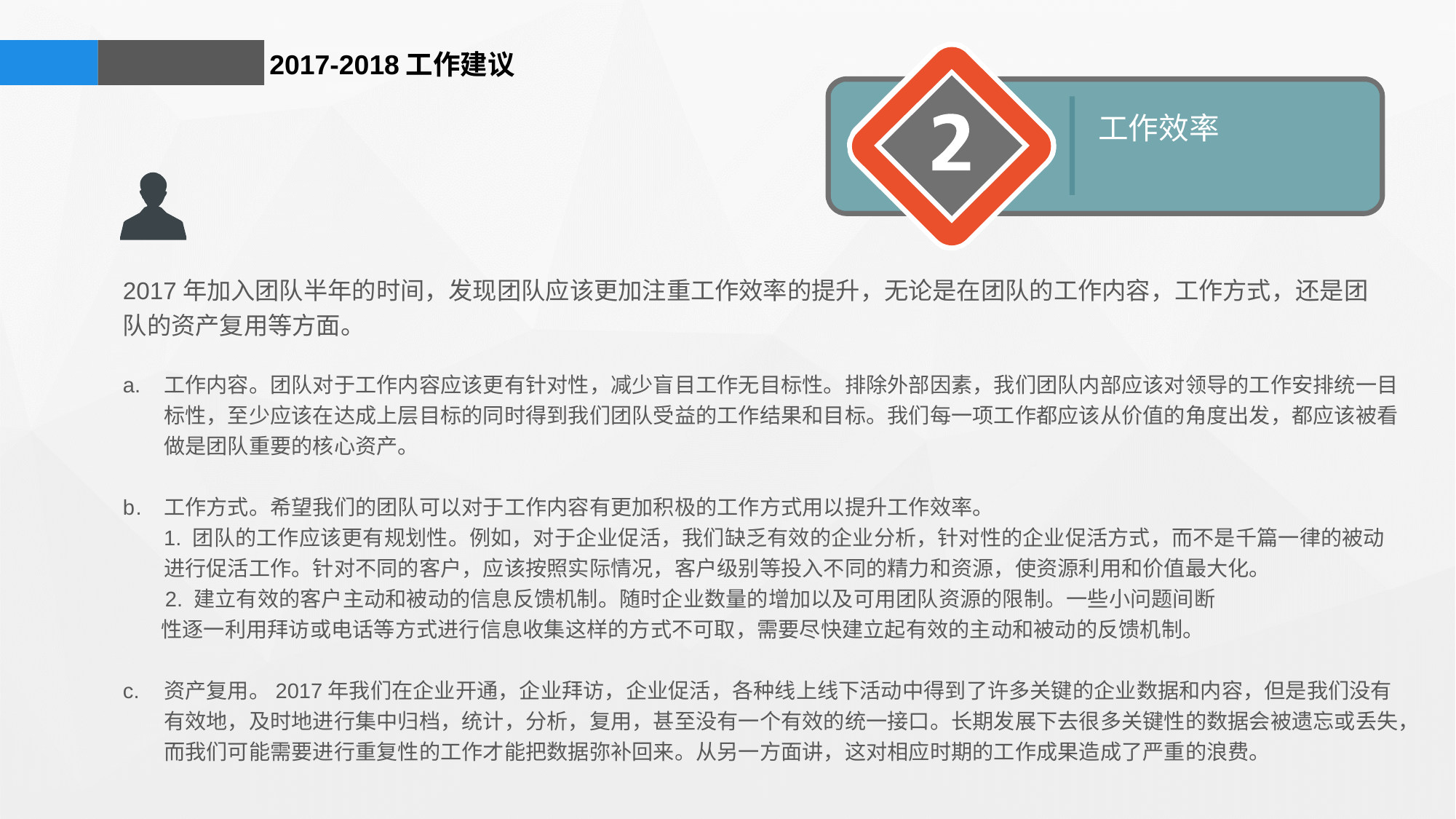

2017-2018工作建议

工作效率

2017年加入团队半年的时间，发现团队应该更加注重工作效率的提升，无论是在团队的工作内容，工作方式，还是团队的资产复用等方面。
工作内容。团队对于工作内容应该更有针对性，减少盲目工作无目标性。排除外部因素，我们团队内部应该对领导的工作安排统一目标性，至少应该在达成上层目标的同时得到我们团队受益的工作结果和目标。我们每一项工作都应该从价值的角度出发，都应该被看做是团队重要的核心资产。

工作方式。希望我们的团队可以对于工作内容有更加积极的工作方式用以提升工作效率。
1. 团队的工作应该更有规划性。例如，对于企业促活，我们缺乏有效的企业分析，针对性的企业促活方式，而不是千篇一律的被动进行促活工作。针对不同的客户，应该按照实际情况，客户级别等投入不同的精力和资源，使资源利用和价值最大化。
       2. 建立有效的客户主动和被动的信息反馈机制。随时企业数量的增加以及可用团队资源的限制。一些小问题间断
       性逐一利用拜访或电话等方式进行信息收集这样的方式不可取，需要尽快建立起有效的主动和被动的反馈机制。

资产复用。2017年我们在企业开通，企业拜访，企业促活，各种线上线下活动中得到了许多关键的企业数据和内容，但是我们没有有效地，及时地进行集中归档，统计，分析，复用，甚至没有一个有效的统一接口。长期发展下去很多关键性的数据会被遗忘或丢失，而我们可能需要进行重复性的工作才能把数据弥补回来。从另一方面讲，这对相应时期的工作成果造成了严重的浪费。